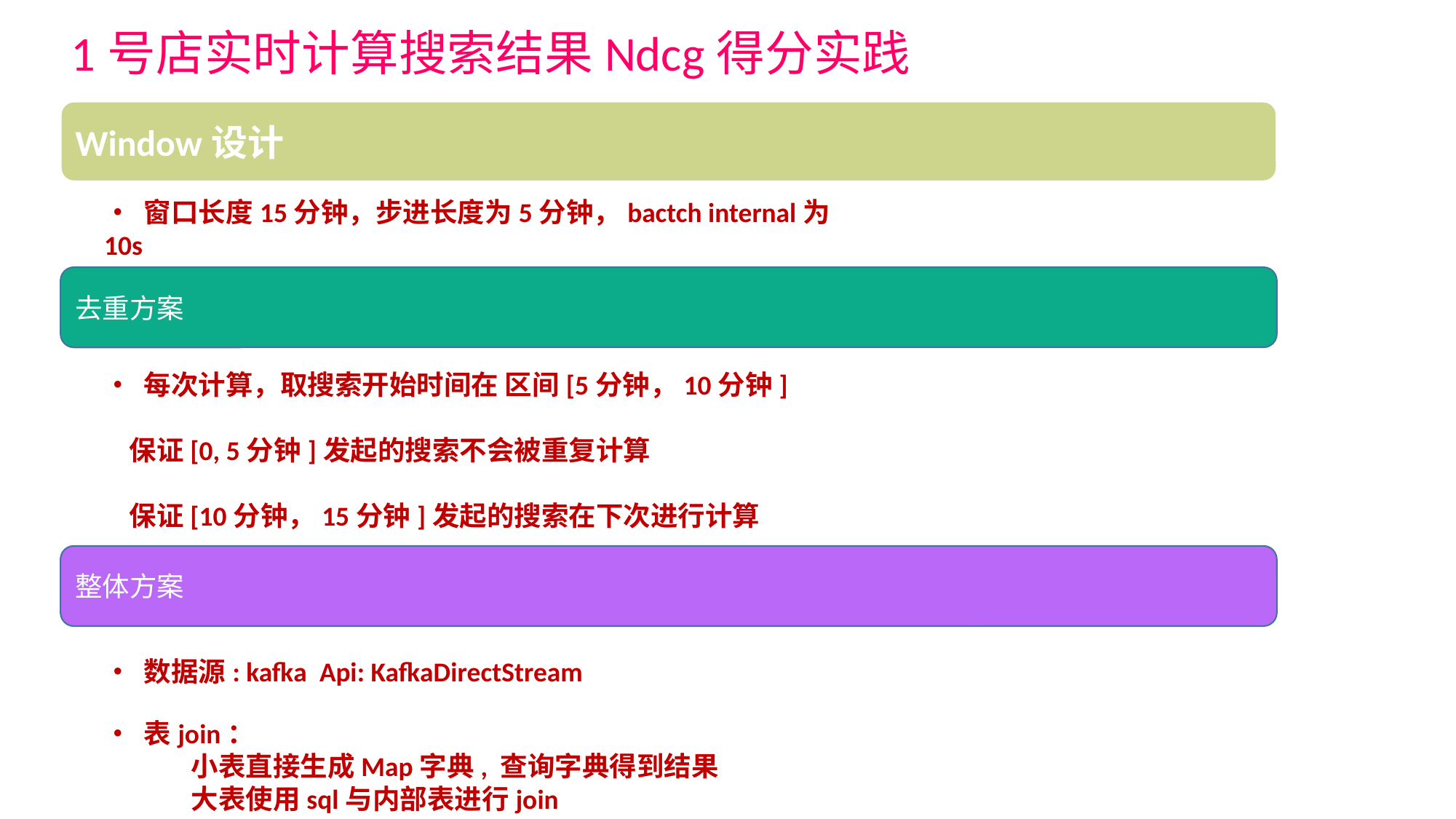

1号店实时计算搜索结果Ndcg得分实践
Window设计
• 窗口长度15分钟，步进长度为5分钟，bactch internal为10s
去重方案
• 每次计算，取搜索开始时间在 区间[5分钟，10分钟]

   保证[0, 5分钟]发起的搜索不会被重复计算

   保证[10分钟，15分钟]发起的搜索在下次进行计算

整体方案
• 数据源: kafka  Api: KafkaDirectStream
• 表join：
             小表直接生成Map字典, 查询字典得到结果
             大表使用sql与内部表进行join